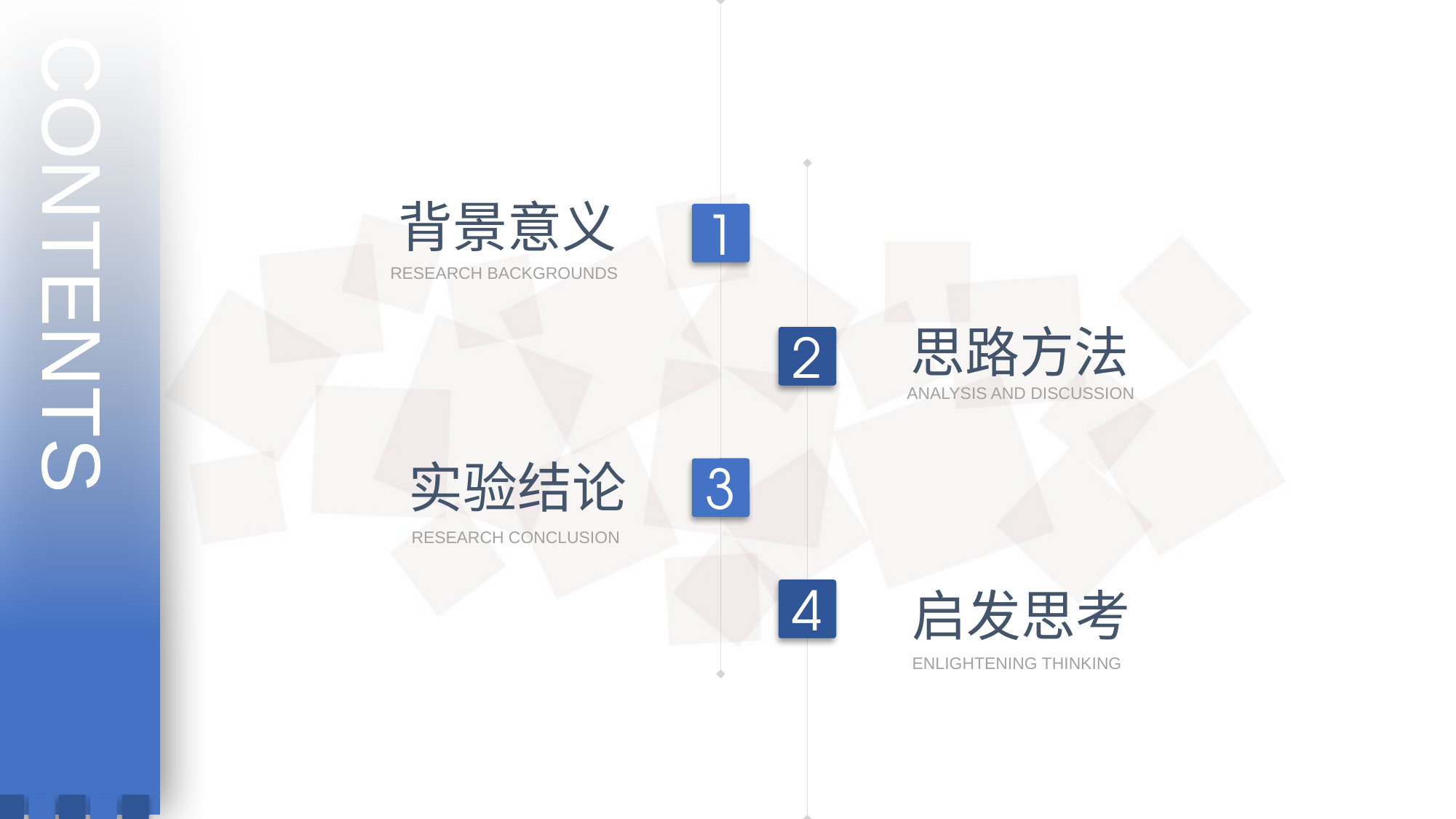

CONTENTS
背景意义
1
RESEARCH BACKGROUNDS
思路方法

2
ANALYSIS AND DISCUSSION
实验结论
3
RESEARCH CONCLUSION
启发思考
4
ENLIGHTENING THINKING